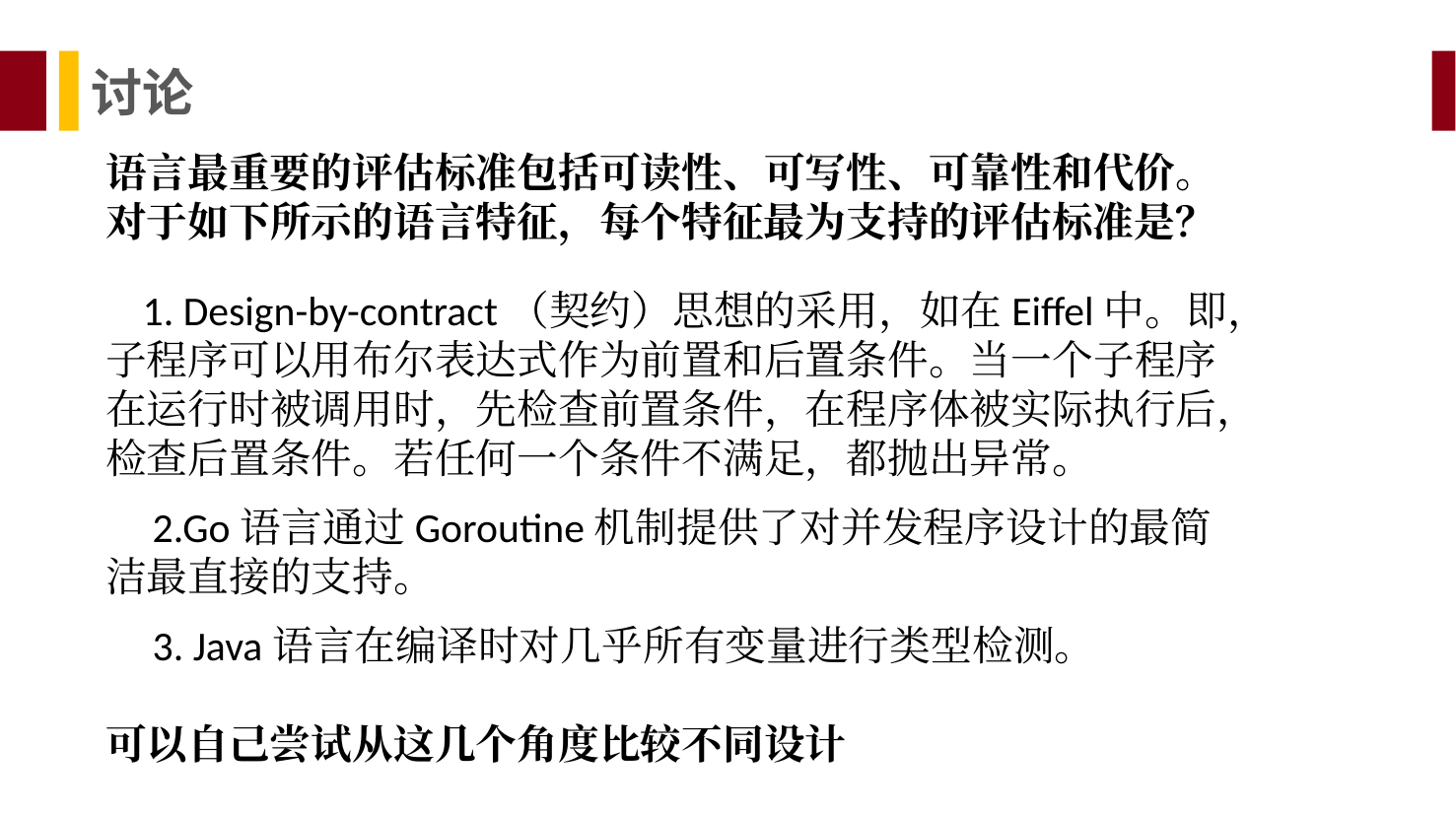

讨论
语言最重要的评估标准包括可读性、可写性、可靠性和代价。对于如下所示的语言特征，每个特征最为支持的评估标准是？

     1. Design-by-contract（契约）思想的采用，如在Eiffel中。即，子程序可以用布尔表达式作为前置和后置条件。当一个子程序在运行时被调用时，先检查前置条件，在程序体被实际执行后，检查后置条件。若任何一个条件不满足，都抛出异常。

     2.Go语言通过Goroutine机制提供了对并发程序设计的最简洁最直接的支持。

     3. Java语言在编译时对几乎所有变量进行类型检测。

可以自己尝试从这几个角度比较不同设计